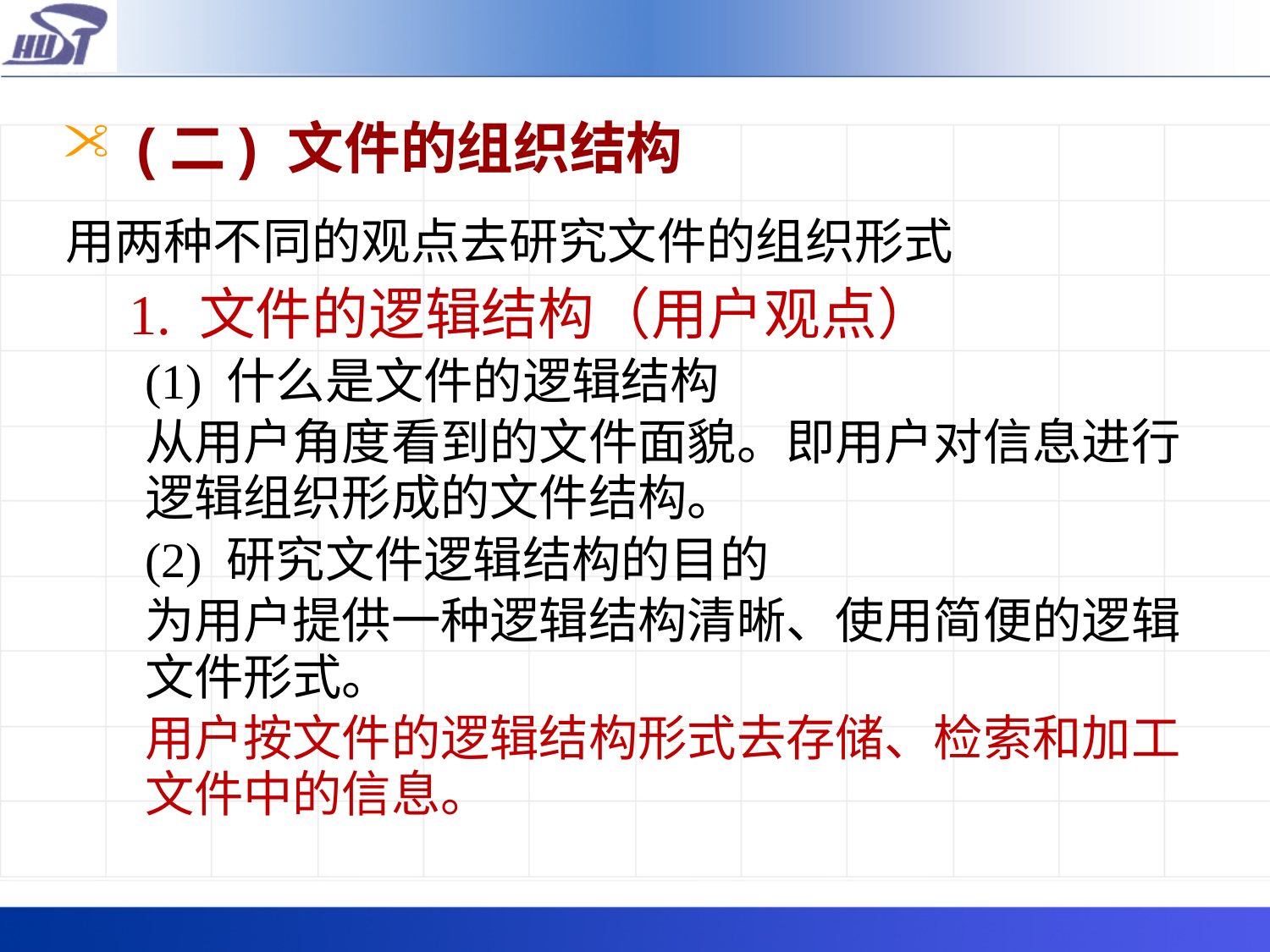

# (二) 文件的组织结构
用两种不同的观点去研究文件的组织形式
    1. 文件的逻辑结构（用户观点）
	(1) 什么是文件的逻辑结构
	从用户角度看到的文件面貌。即用户对信息进行逻辑组织形成的文件结构。
	(2) 研究文件逻辑结构的目的
	为用户提供一种逻辑结构清晰、使用简便的逻辑文件形式。
	用户按文件的逻辑结构形式去存储、检索和加工文件中的信息。